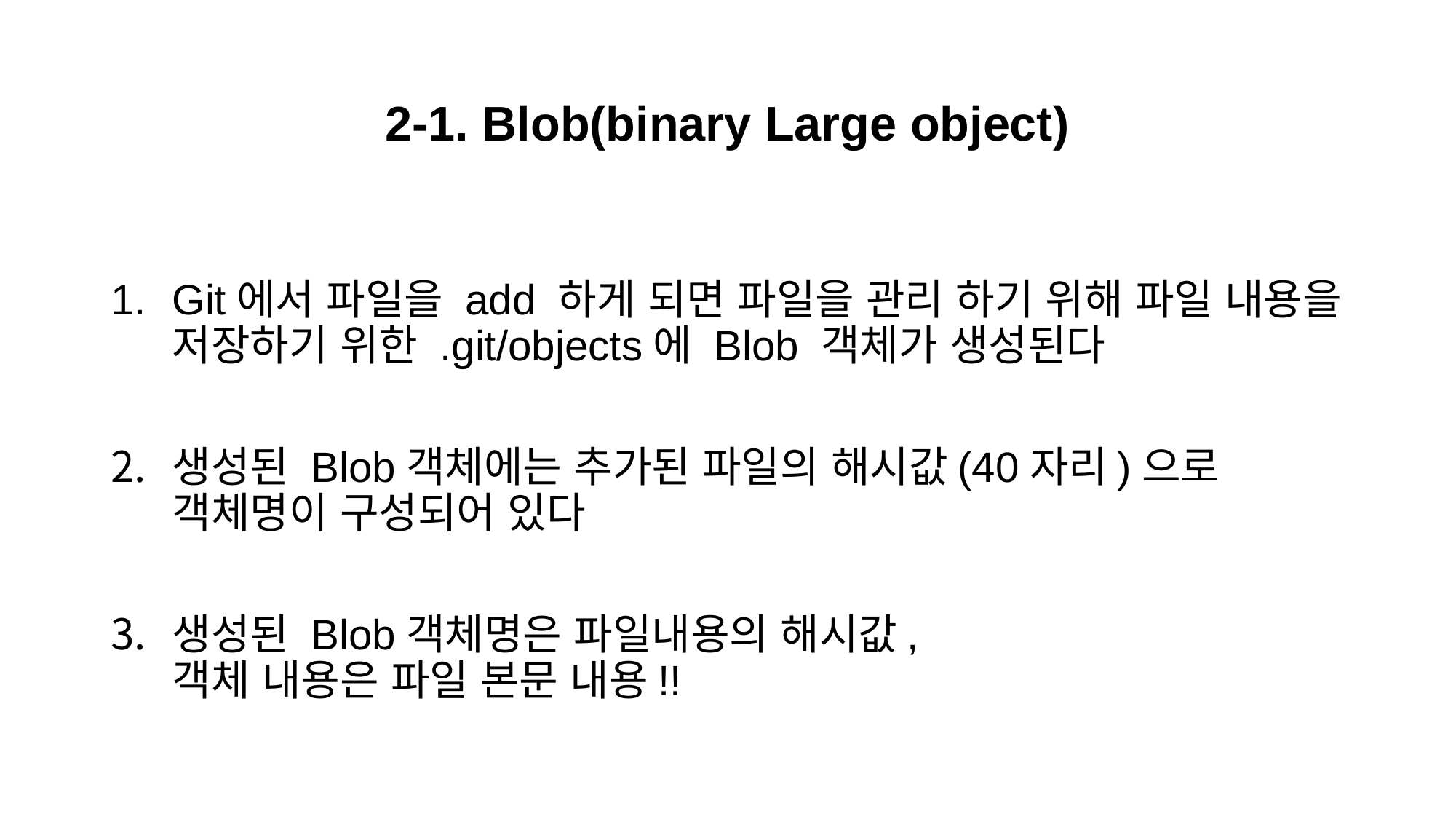

# 2-1. Blob(binary Large object)
Git에서 파일을 add 하게 되면 파일을 관리 하기 위해 파일 내용을 저장하기 위한 .git/objects에 Blob 객체가 생성된다

생성된 Blob객체에는 추가된 파일의 해시값(40자리)으로
객체명이 구성되어 있다

생성된 Blob객체명은 파일내용의 해시값,
객체 내용은 파일 본문 내용!!